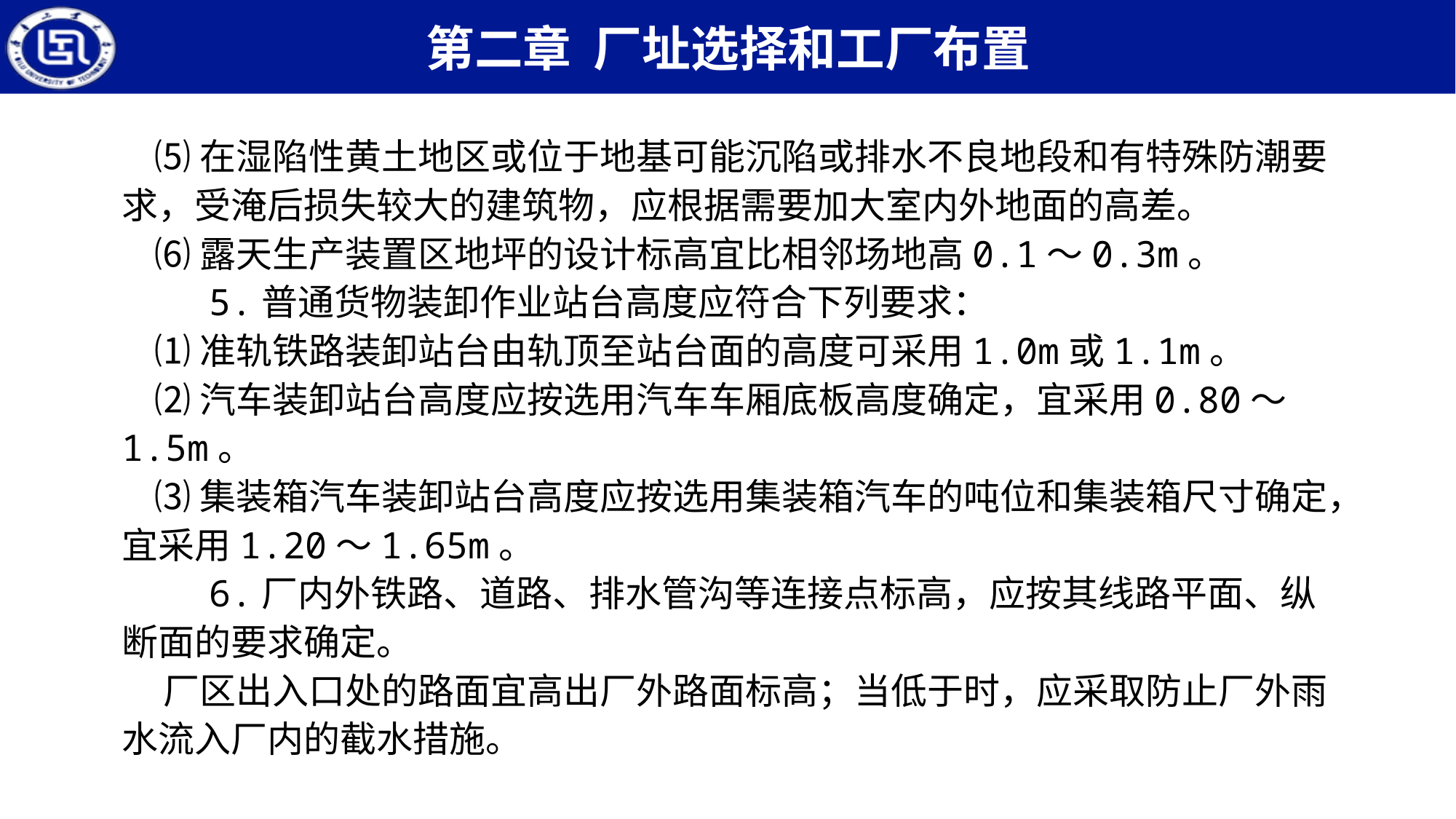

⑸在湿陷性黄土地区或位于地基可能沉陷或排水不良地段和有特殊防潮要求，受淹后损失较大的建筑物，应根据需要加大室内外地面的高差。
    ⑹露天生产装置区地坪的设计标高宜比相邻场地高0.1～0.3m。
    5.普通货物装卸作业站台高度应符合下列要求：
    ⑴准轨铁路装卸站台由轨顶至站台面的高度可采用1.0m或1.1m。
    ⑵汽车装卸站台高度应按选用汽车车厢底板高度确定，宜采用0.80～1.5m。
    ⑶集装箱汽车装卸站台高度应按选用集装箱汽车的吨位和集装箱尺寸确定，宜采用1.20～1.65m。
    6.厂内外铁路、道路、排水管沟等连接点标高，应按其线路平面、纵断面的要求确定。
    厂区出入口处的路面宜高出厂外路面标高；当低于时，应采取防止厂外雨水流入厂内的截水措施。